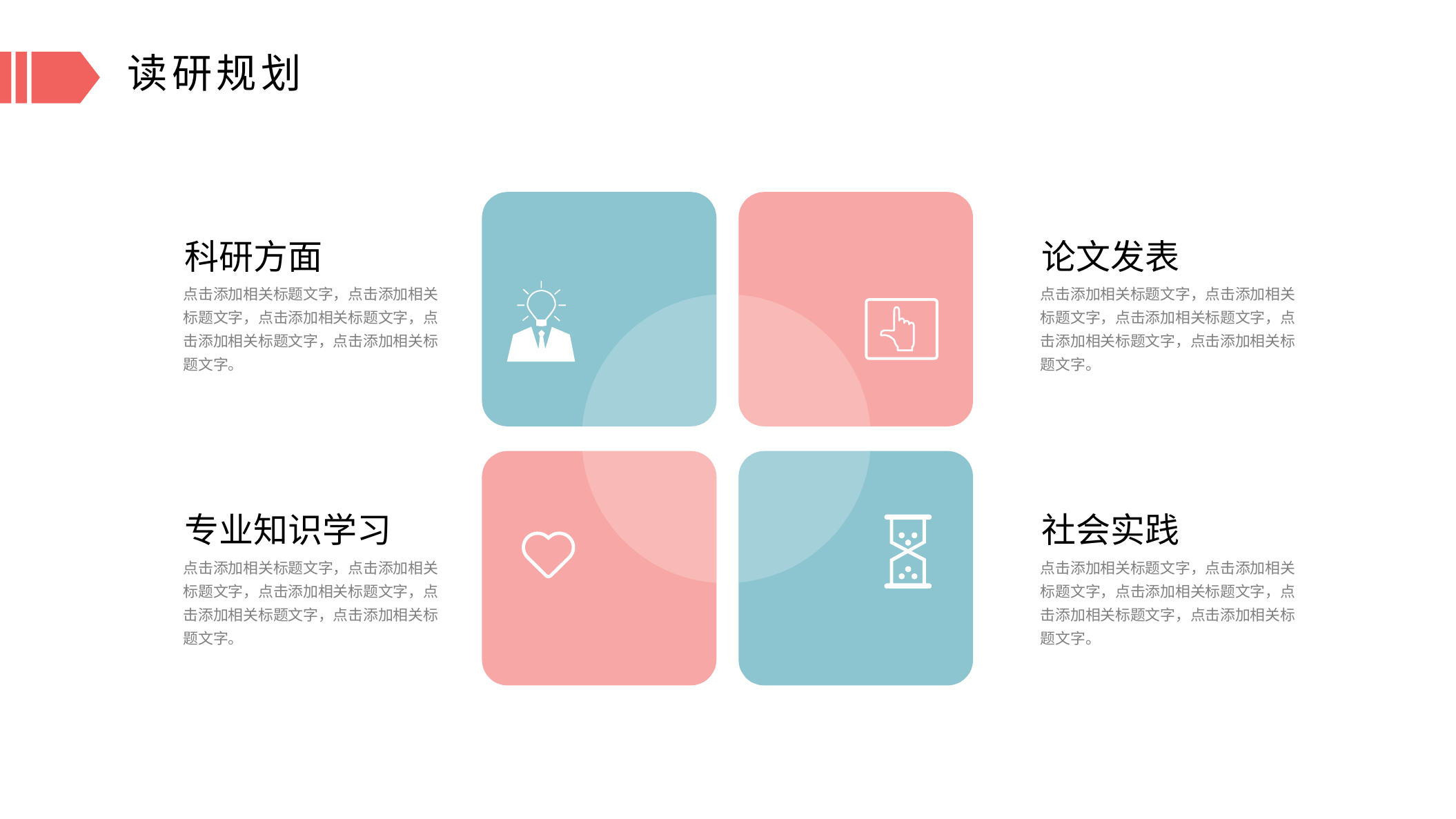

读研规划

科研方面
论文发表
点击添加相关标题文字，点击添加相关标题文字，点击添加相关标题文字，点击添加相关标题文字，点击添加相关标题文字。
点击添加相关标题文字，点击添加相关标题文字，点击添加相关标题文字，点击添加相关标题文字，点击添加相关标题文字。

专业知识学习
社会实践

点击添加相关标题文字，点击添加相关标题文字，点击添加相关标题文字，点击添加相关标题文字，点击添加相关标题文字。
点击添加相关标题文字，点击添加相关标题文字，点击添加相关标题文字，点击添加相关标题文字，点击添加相关标题文字。